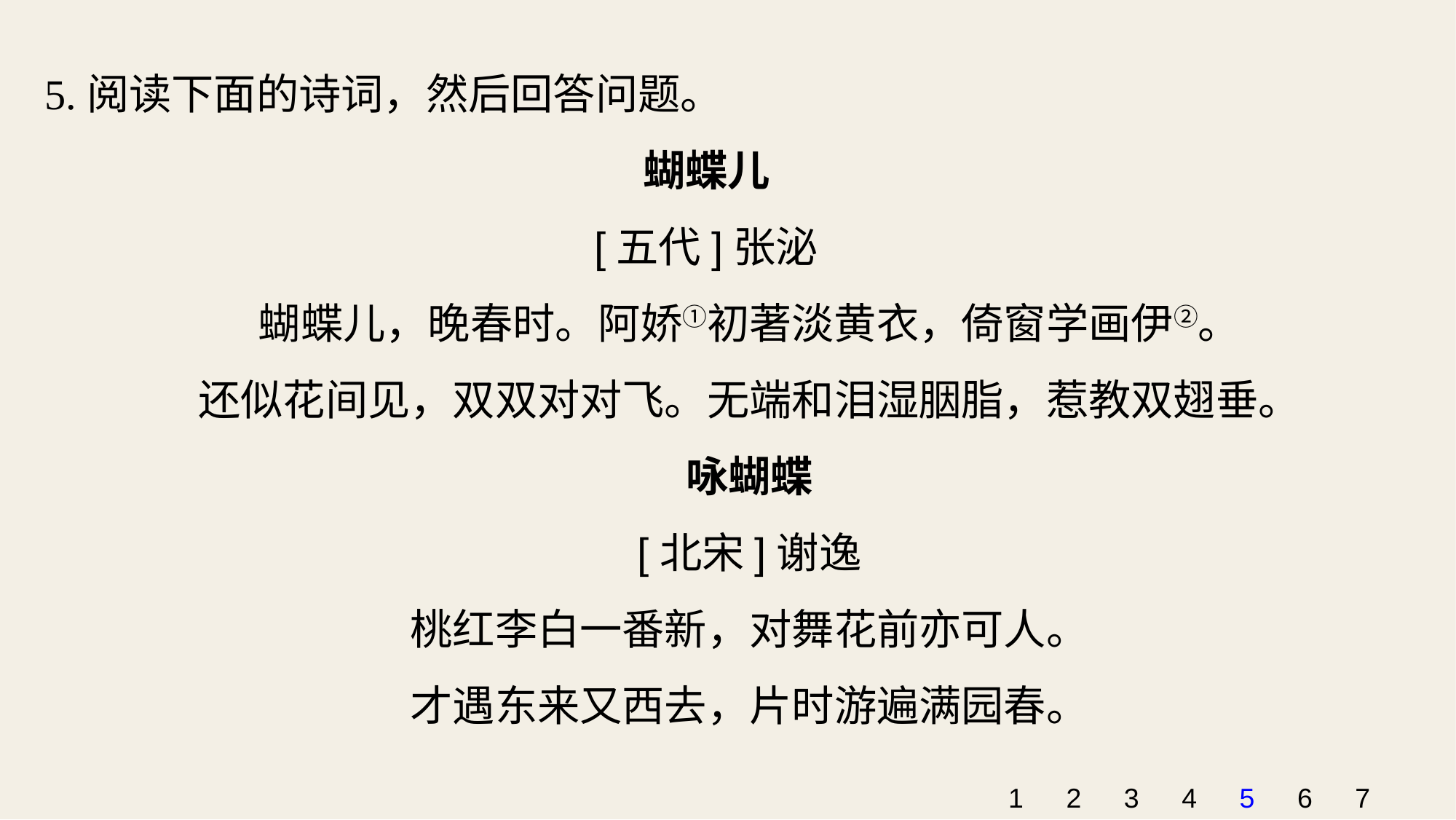

5.阅读下面的诗词，然后回答问题。
蝴蝶儿
[五代]张泌
蝴蝶儿，晚春时。阿娇①初著淡黄衣，倚窗学画伊②。
还似花间见，双双对对飞。无端和泪湿胭脂，惹教双翅垂。
咏蝴蝶
[北宋]谢逸
桃红李白一番新，对舞花前亦可人。
才遇东来又西去，片时游遍满园春。
1
2
3
4
5
6
7